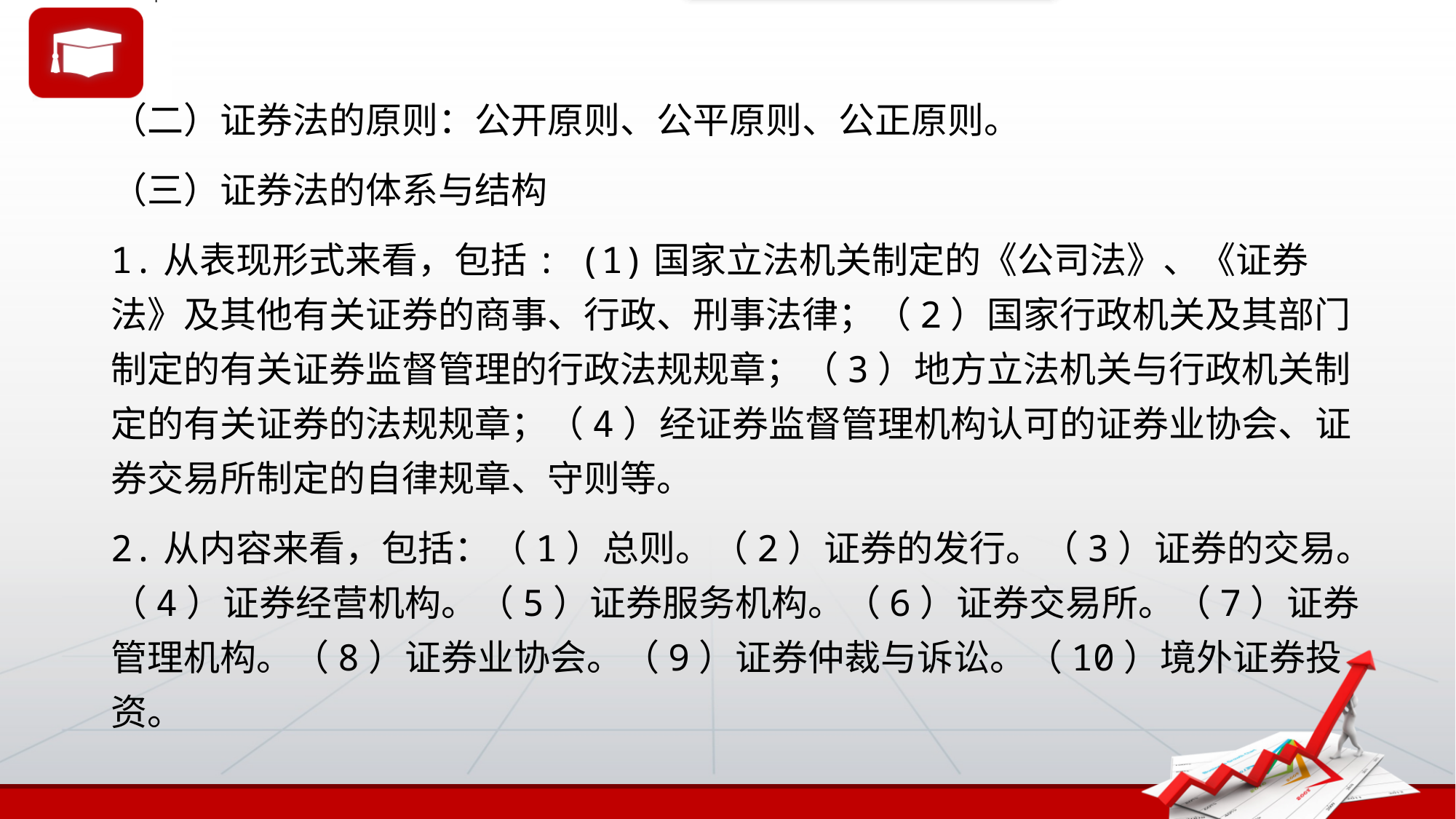

（二）证券法的原则：公开原则、公平原则、公正原则。
（三）证券法的体系与结构
1.从表现形式来看，包括: (1)国家立法机关制定的《公司法》、《证券法》及其他有关证券的商事、行政、刑事法律；（2）国家行政机关及其部门制定的有关证券监督管理的行政法规规章；（3）地方立法机关与行政机关制定的有关证券的法规规章；（4）经证券监督管理机构认可的证券业协会、证券交易所制定的自律规章、守则等。
2.从内容来看，包括：（1）总则。（2）证券的发行。（3）证券的交易。（4）证券经营机构。（5）证券服务机构。（6）证券交易所。（7）证券管理机构。（8）证券业协会。（9）证券仲裁与诉讼。（10）境外证券投资。